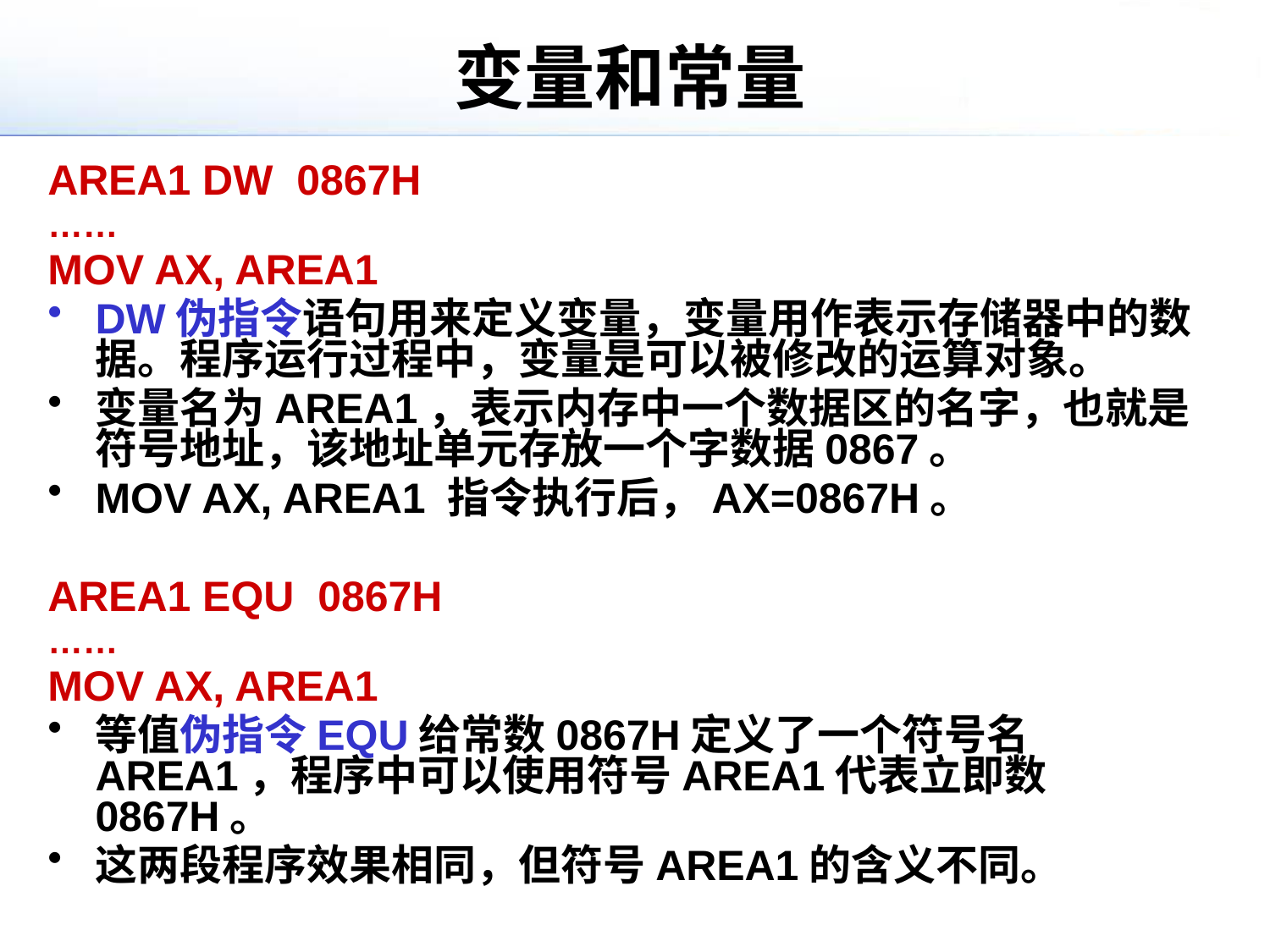

# 变量和常量
AREA1 DW  0867H
……
MOV AX, AREA1
DW伪指令语句用来定义变量，变量用作表示存储器中的数据。程序运行过程中，变量是可以被修改的运算对象。
变量名为AREA1，表示内存中一个数据区的名字，也就是符号地址，该地址单元存放一个字数据0867。
MOV AX, AREA1 指令执行后，AX=0867H。

AREA1 EQU  0867H
……
MOV AX, AREA1
等值伪指令EQU给常数0867H定义了一个符号名AREA1，程序中可以使用符号AREA1代表立即数0867H。
这两段程序效果相同，但符号AREA1的含义不同。